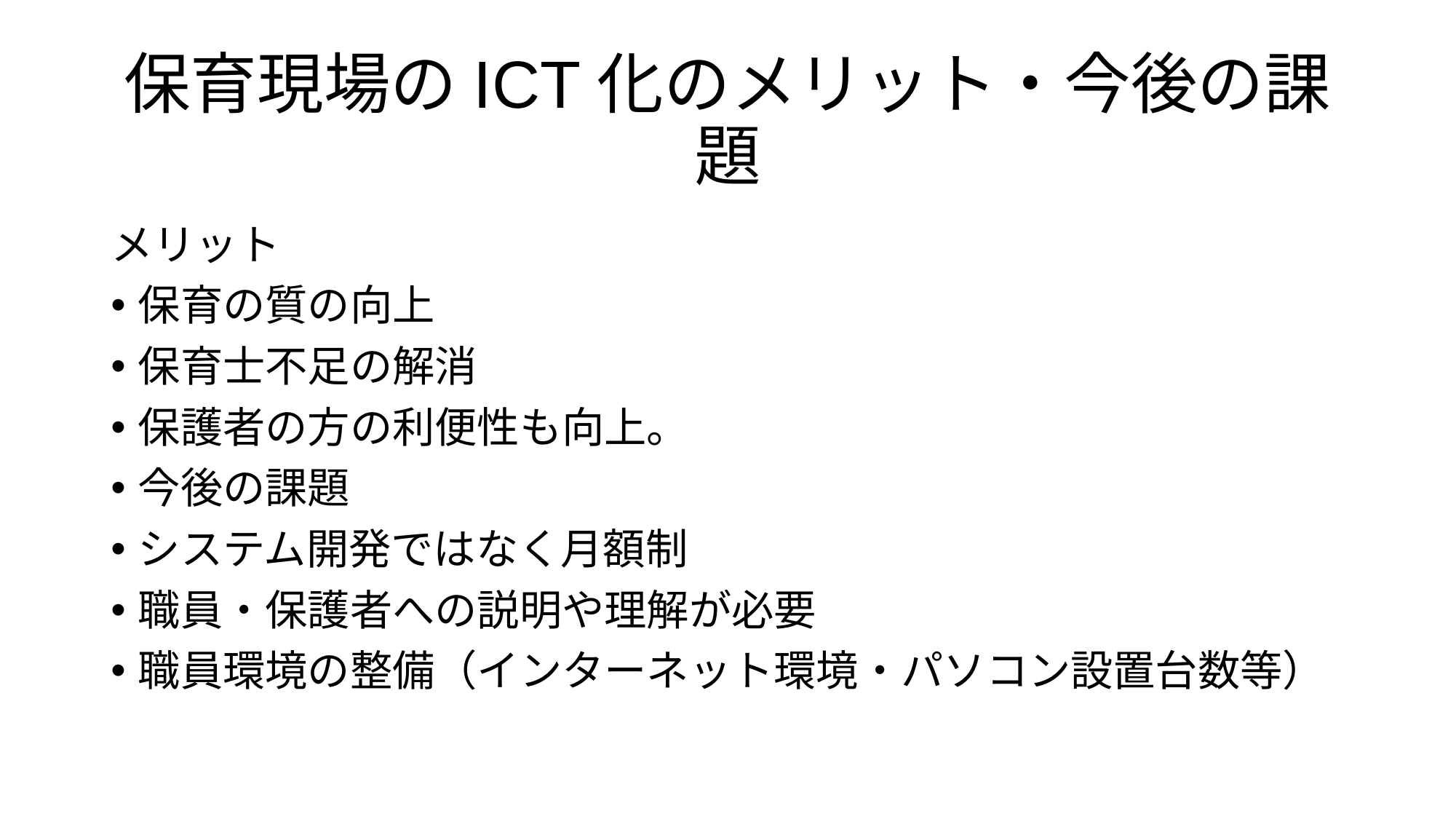

# 保育現場のICT化のメリット・今後の課題
メリット
保育の質の向上
保育士不足の解消
保護者の方の利便性も向上。
今後の課題
システム開発ではなく月額制
職員・保護者への説明や理解が必要
職員環境の整備（インターネット環境・パソコン設置台数等）